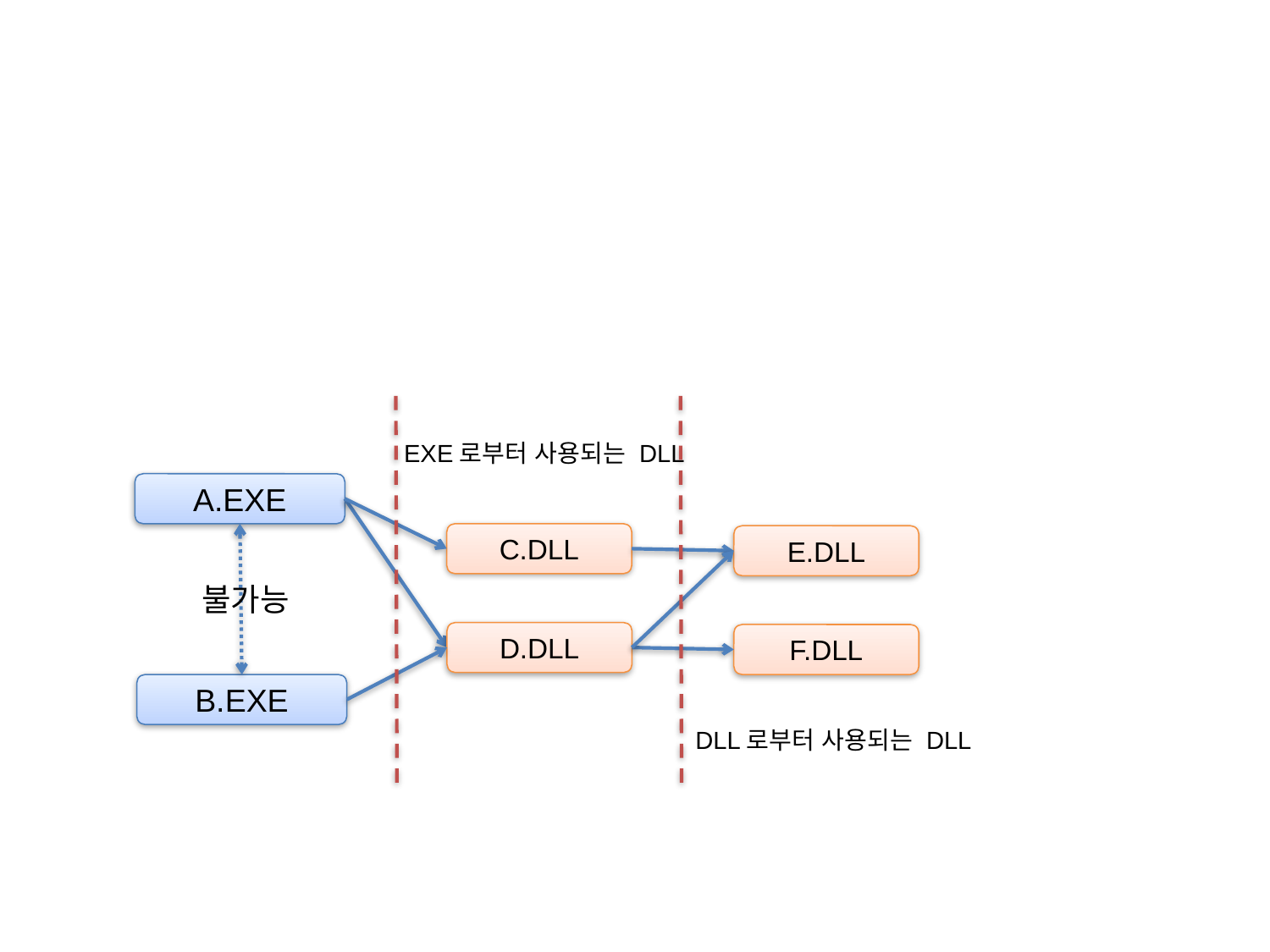

EXE로부터 사용되는 DLL
A.EXE
C.DLL
E.DLL
불가능
D.DLL
F.DLL
B.EXE
DLL로부터 사용되는 DLL